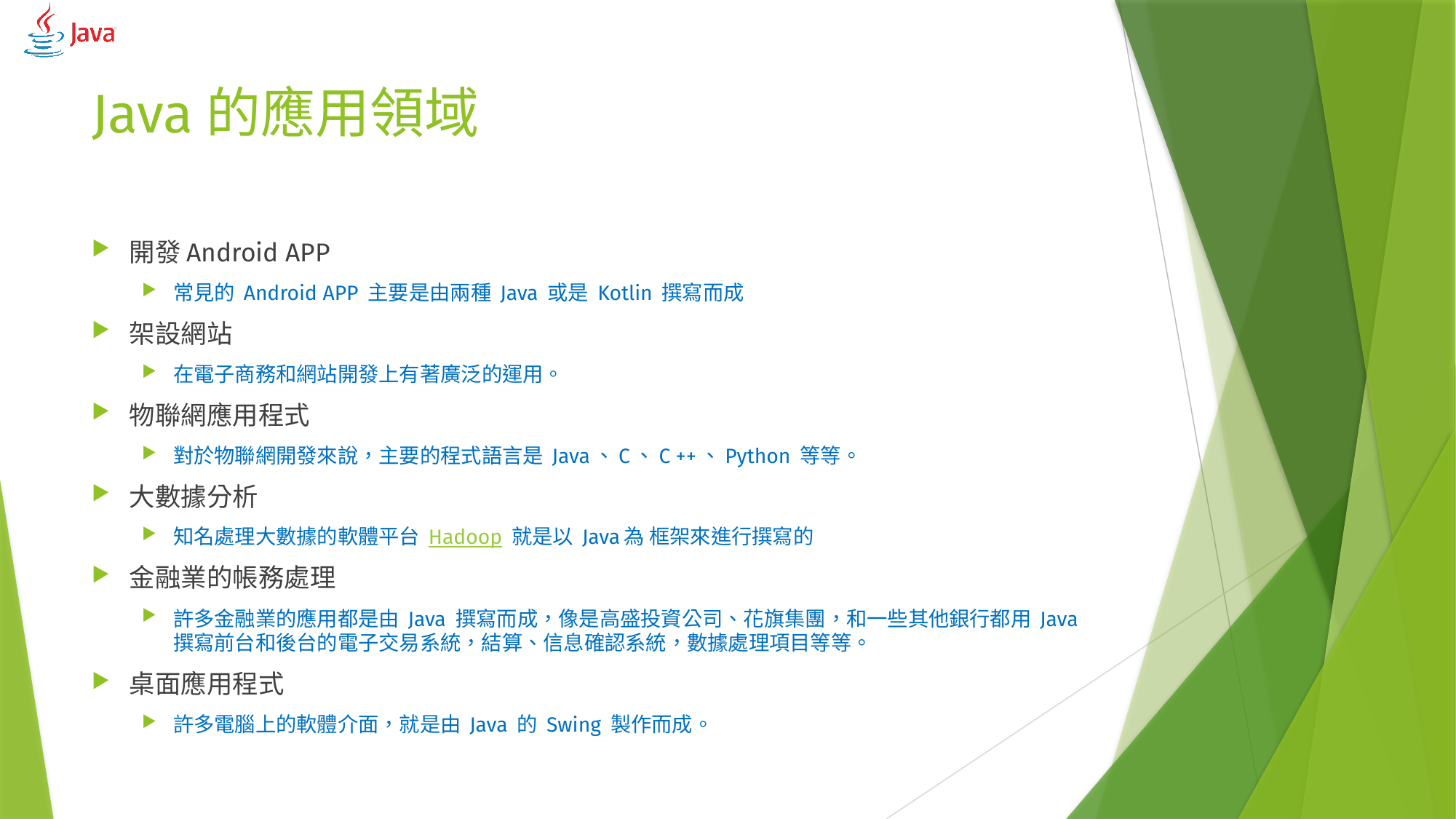

# Java的應用領域
開發Android APP
常見的 Android APP 主要是由兩種 Java 或是 Kotlin 撰寫而成
架設網站
在電子商務和網站開發上有著廣泛的運用。
物聯網應用程式
對於物聯網開發來說，主要的程式語言是 Java、C、C ++、Python 等等。
大數據分析
知名處理大數據的軟體平台 Hadoop 就是以 Java為 框架來進行撰寫的
金融業的帳務處理
許多金融業的應用都是由 Java 撰寫而成，像是高盛投資公司、花旗集團，和一些其他銀行都用 Java 撰寫前台和後台的電子交易系統，結算、信息確認系統，數據處理項目等等。
桌面應用程式
許多電腦上的軟體介面，就是由 Java 的 Swing 製作而成。